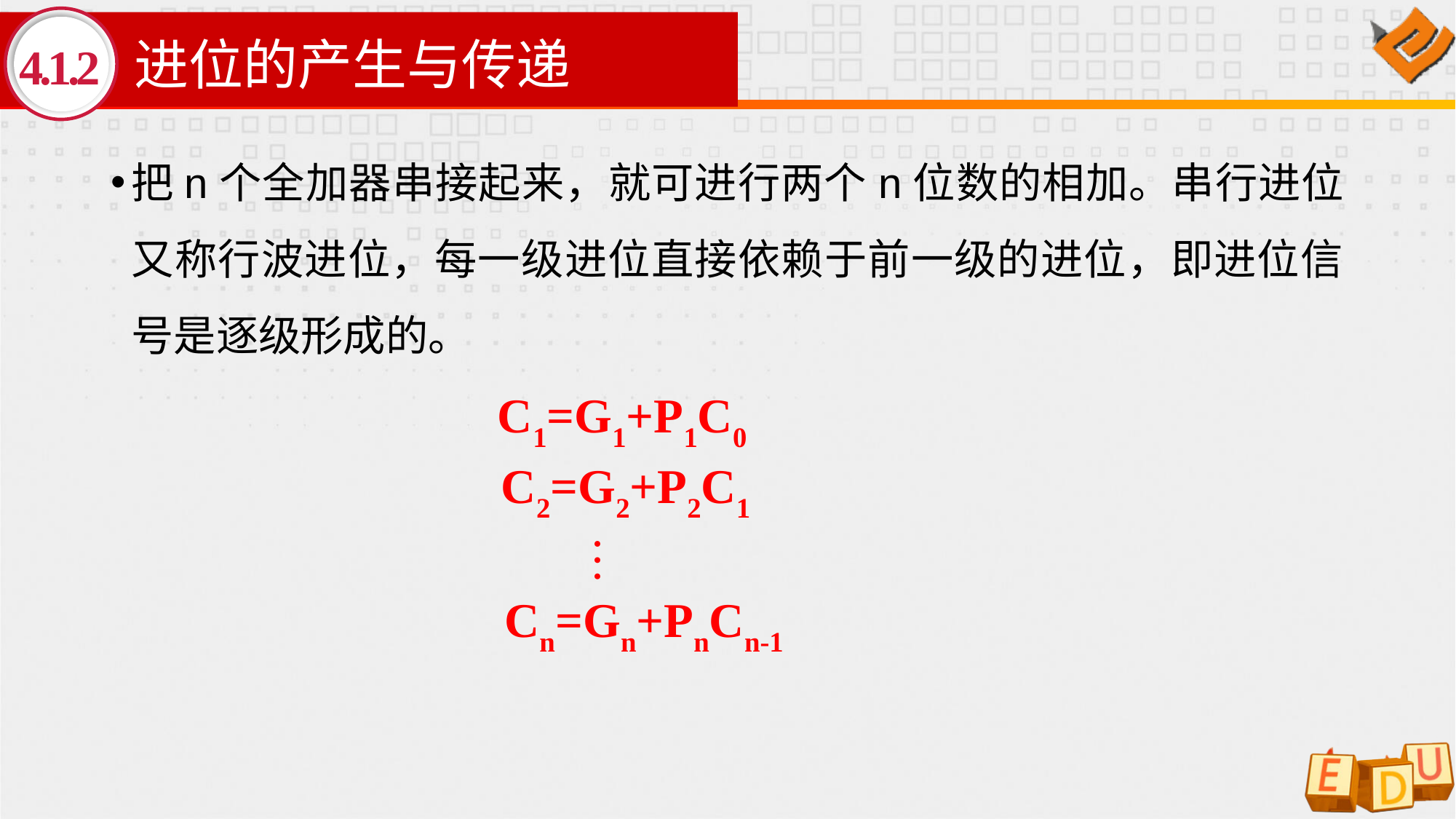

# 进位的产生与传递
4.1.2
把n个全加器串接起来，就可进行两个n位数的相加。串行进位又称行波进位，每一级进位直接依赖于前一级的进位，即进位信号是逐级形成的。
C1=G1+P1C0
C2=G2+P2C1
…
Cn=Gn+PnCn-1